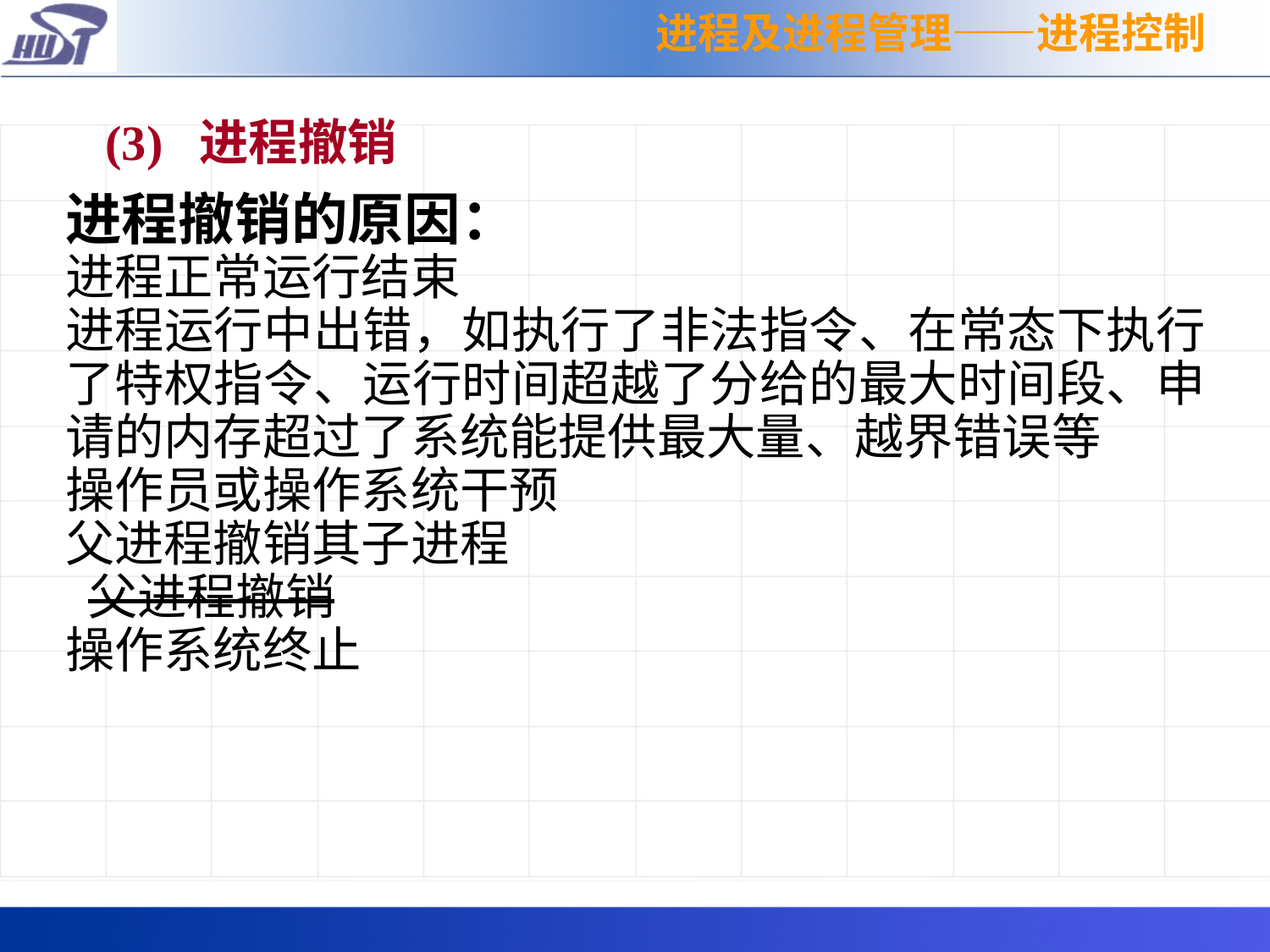

进程及进程管理——进程控制
(3)  进程撤销
进程撤销的原因：
进程正常运行结束
进程运行中出错，如执行了非法指令、在常态下执行了特权指令、运行时间超越了分给的最大时间段、申请的内存超过了系统能提供最大量、越界错误等
操作员或操作系统干预
父进程撤销其子进程
 父进程撤销
操作系统终止